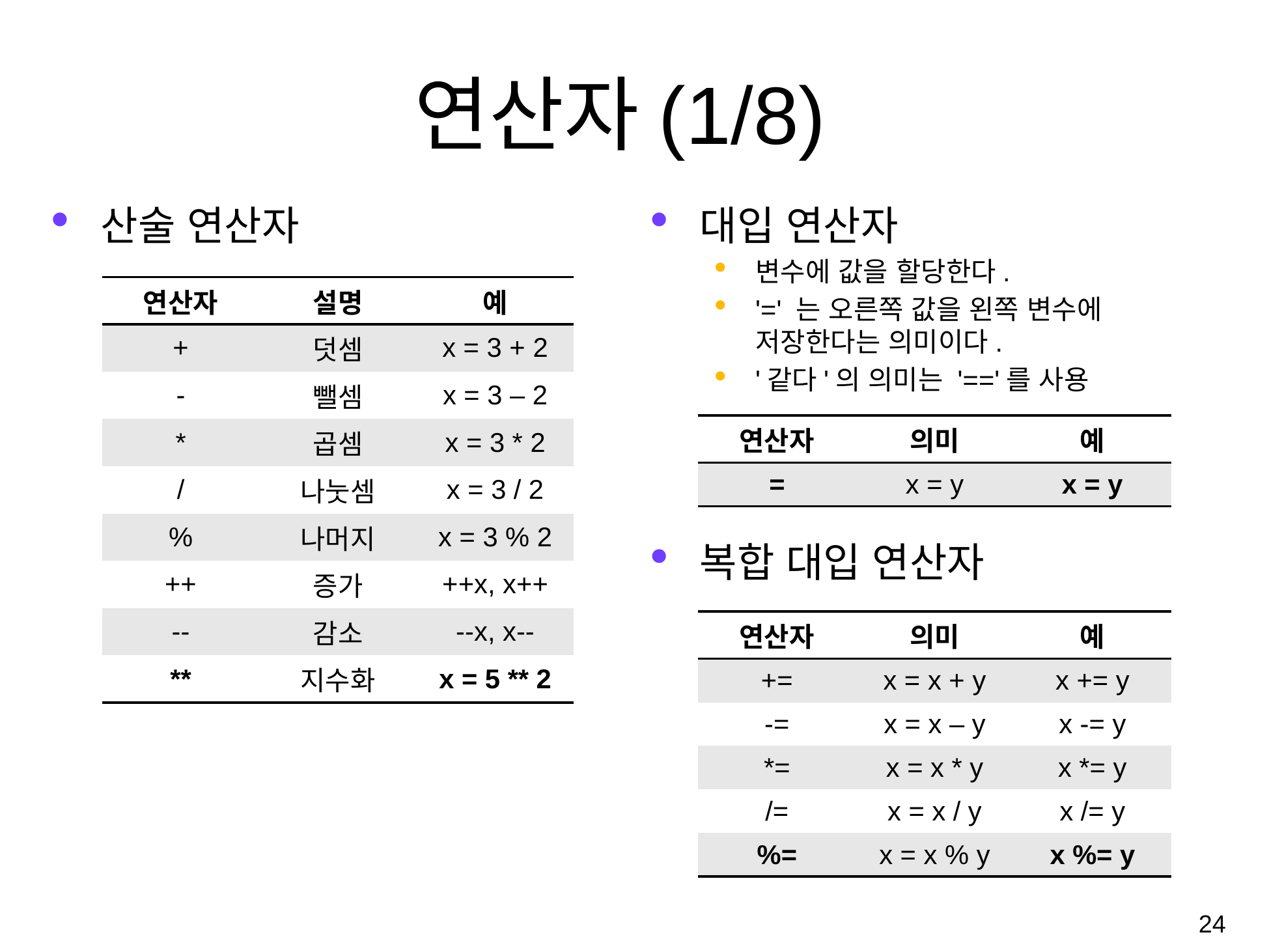

# 연산자(1/8)
산술 연산자

X=5**2 Math.pow(5,2)와 동일

대입 연산자
변수에 값을 할당한다.
'=' 는 오른쪽 값을 왼쪽 변수에 저장한다는 의미이다.
'같다'의 의미는 '=='를 사용

복합 대입 연산자

| 연산자 | 설명 | 예 |
| --- | --- | --- |
| + | 덧셈 | x = 3 + 2 |
| - | 뺄셈 | x = 3 – 2 |
| \* | 곱셈 | x = 3 \* 2 |
| / | 나눗셈 | x = 3 / 2 |
| % | 나머지 | x = 3 % 2 |
| ++ | 증가 | ++x, x++ |
| -- | 감소 | --x, x-- |
| \*\* | 지수화 | x = 5 \*\* 2 |
| 연산자 | 의미 | 예 |
| --- | --- | --- |
| = | x = y | x = y |
| 연산자 | 의미 | 예 |
| --- | --- | --- |
| += | x = x + y | x += y |
| -= | x = x – y | x -= y |
| \*= | x = x \* y | x \*= y |
| /= | x = x / y | x /= y |
| %= | x = x % y | x %= y |
24